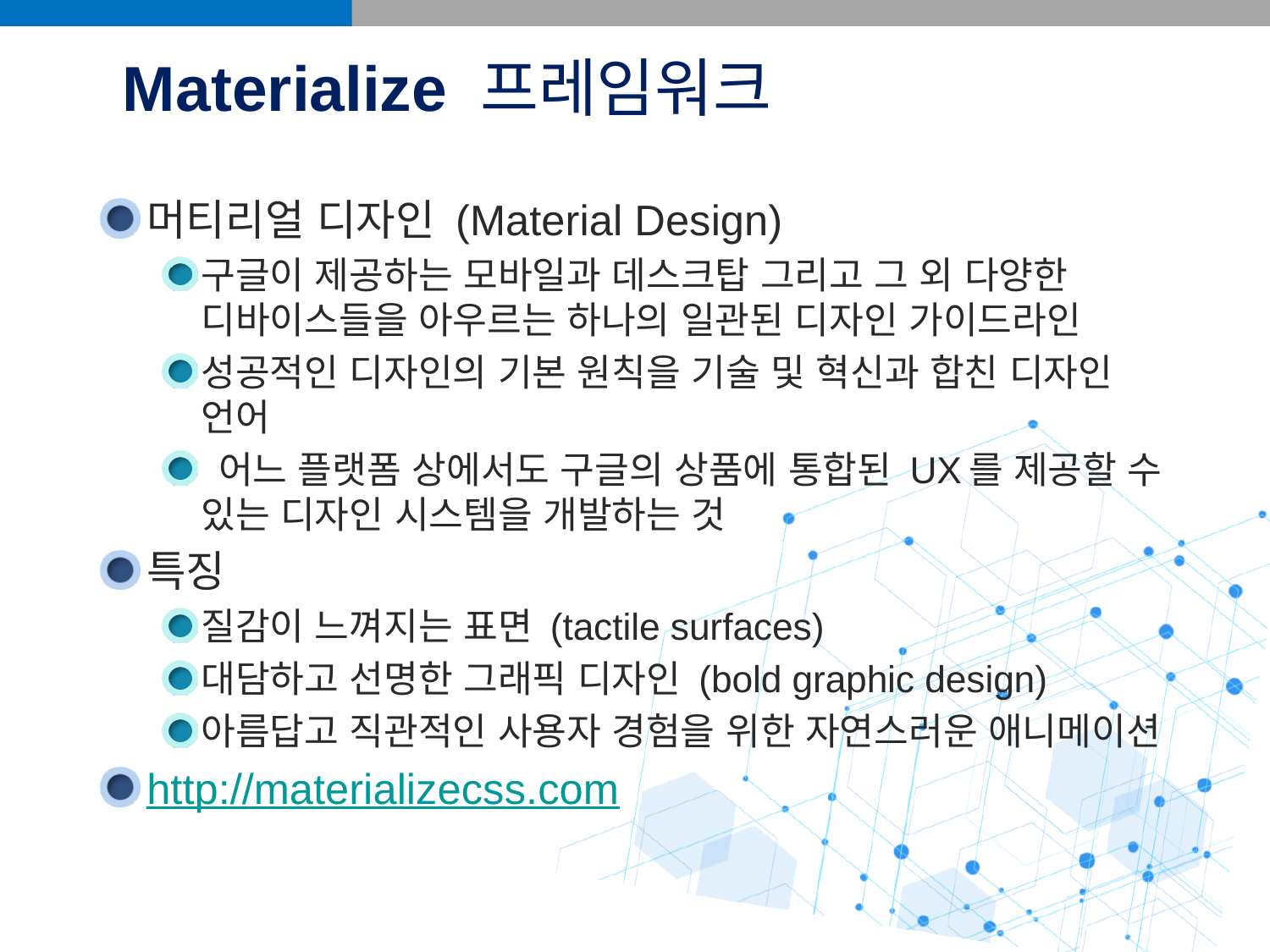

# Materialize 프레임워크
머티리얼 디자인 (Material Design)
구글이 제공하는 모바일과 데스크탑 그리고 그 외 다양한 디바이스들을 아우르는 하나의 일관된 디자인 가이드라인
성공적인 디자인의 기본 원칙을 기술 및 혁신과 합친 디자인 언어
 어느 플랫폼 상에서도 구글의 상품에 통합된 UX를 제공할 수 있는 디자인 시스템을 개발하는 것
특징
질감이 느껴지는 표면 (tactile surfaces)
대담하고 선명한 그래픽 디자인 (bold graphic design)
아름답고 직관적인 사용자 경험을 위한 자연스러운 애니메이션
http://materializecss.com